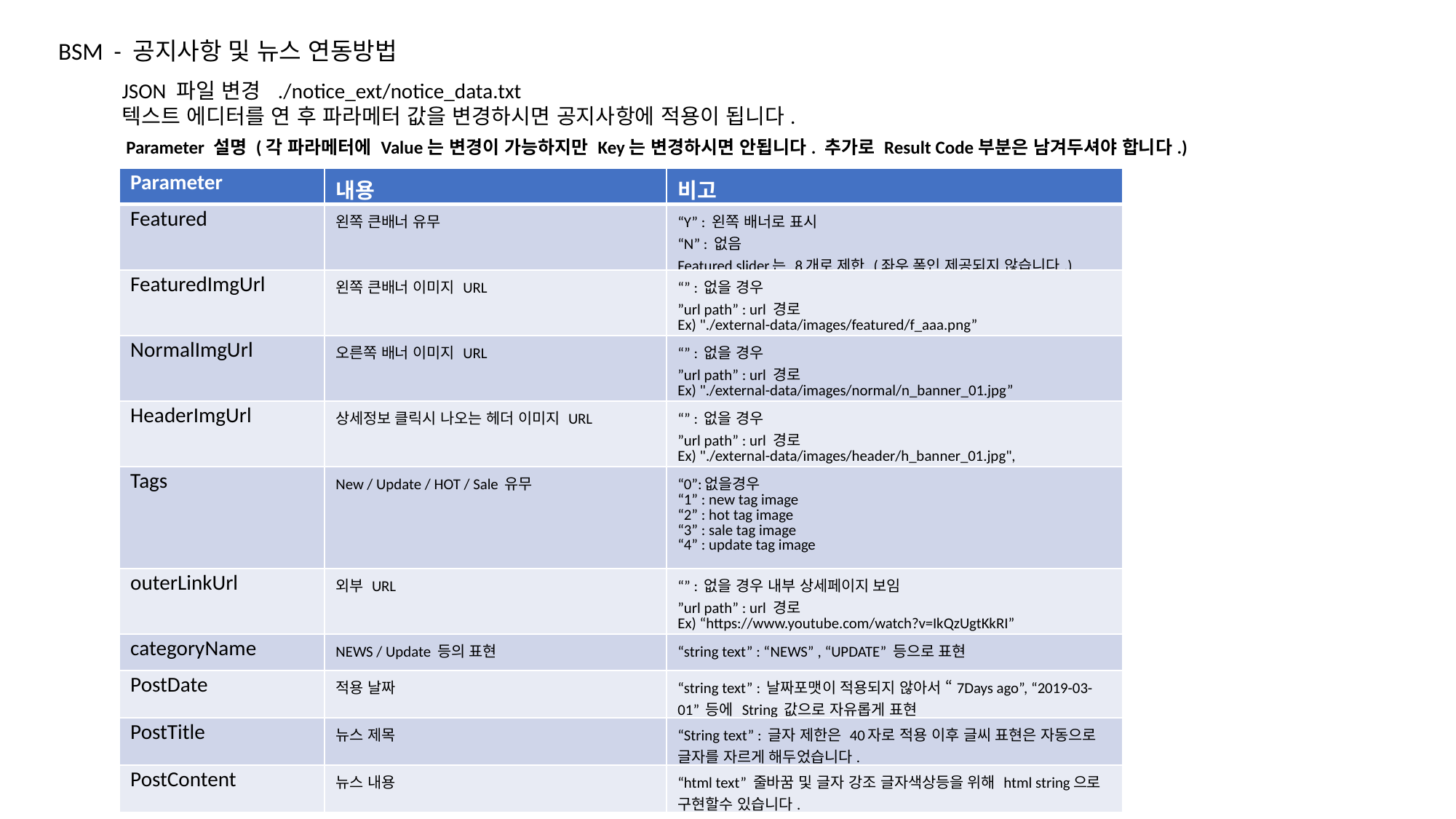

BSM  - 공지사항 및 뉴스 연동방법
JSON 파일 변경  ./notice_ext/notice_data.txt
텍스트 에디터를 연 후 파라메터 값을 변경하시면 공지사항에 적용이 됩니다.
Parameter 설명 (각 파라메터에 Value는 변경이 가능하지만 Key는 변경하시면 안됩니다. 추가로 Result Code부분은 남겨두셔야 합니다.)
| Parameter | 내용 | 비고 |
| --- | --- | --- |
| Featured | 왼쪽 큰배너 유무 | “Y” : 왼쪽 배너로 표시 “N” : 없음 Featured slider는 8개로 제한 (좌우 폭인 제공되지 않습니다.) |
| FeaturedImgUrl | 왼쪽 큰배너 이미지 URL | “” : 없을 경우 ”url path” : url 경로 Ex) "./external-data/images/featured/f\_aaa.png” |
| NormalImgUrl | 오른쪽 배너 이미지 URL | “” : 없을 경우 ”url path” : url 경로 Ex) "./external-data/images/normal/n\_banner\_01.jpg” |
| HeaderImgUrl | 상세정보 클릭시 나오는 헤더 이미지 URL | “” : 없을 경우 ”url path” : url 경로 Ex) "./external-data/images/header/h\_banner\_01.jpg", |
| Tags | New / Update / HOT / Sale 유무 | “0”:없을경우 “1” : new tag image “2” : hot tag image “3” : sale tag image “4” : update tag image |
| outerLinkUrl | 외부 URL | “” : 없을 경우 내부 상세페이지 보임 ”url path” : url 경로 Ex) “https://www.youtube.com/watch?v=IkQzUgtKkRI” |
| categoryName | NEWS / Update 등의 표현 | “string text” : “NEWS” , “UPDATE” 등으로 표현 |
| PostDate | 적용 날짜 | “string text” : 날짜포맷이 적용되지 않아서 “7Days ago”, “2019-03-01” 등에 String 값으로 자유롭게 표현 |
| PostTitle | 뉴스 제목 | “String text” : 글자 제한은 40자로 적용 이후 글씨 표현은 자동으로 글자를 자르게 해두었습니다. |
| PostContent | 뉴스 내용 | “html text” 줄바꿈 및 글자 강조 글자색상등을 위해 html string으로 구현할수 있습니다. |